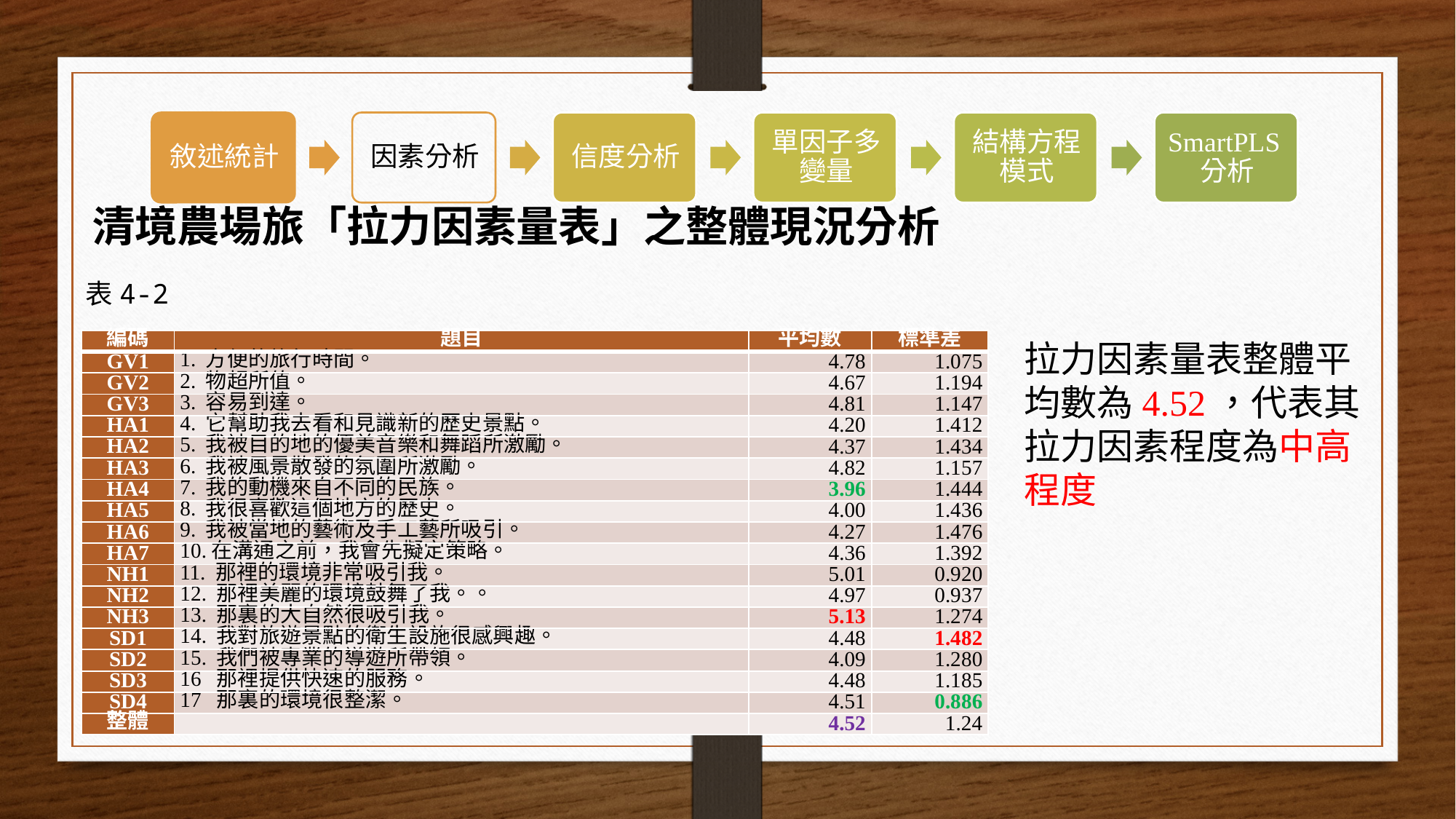

敘述統計

因素分析

信度分析

單因子多變量

結構方程模式

SmartPLS分析
清境農場旅「拉力因素量表」之整體現況分析
表4-2
| 編碼 | 題目 | 平均數 | 標準差 |
| --- | --- | --- | --- |
| GV1 | 1. 方便的旅行時間。 | 4.78 | 1.075 |
| GV2 | 2. 物超所值。 | 4.67 | 1.194 |
| GV3 | 3. 容易到達。 | 4.81 | 1.147 |
| HA1 | 4. 它幫助我去看和見識新的歷史景點。 | 4.20 | 1.412 |
| HA2 | 5. 我被目的地的優美音樂和舞蹈所激勵。 | 4.37 | 1.434 |
| HA3 | 6. 我被風景散發的氛圍所激勵。 | 4.82 | 1.157 |
| HA4 | 7. 我的動機來自不同的民族。 | 3.96 | 1.444 |
| HA5 | 8. 我很喜歡這個地方的歷史。 | 4.00 | 1.436 |
| HA6 | 9. 我被當地的藝術及手工藝所吸引。 | 4.27 | 1.476 |
| HA7 | 10.在溝通之前，我會先擬定策略。 | 4.36 | 1.392 |
| NH1 | 11. 那裡的環境非常吸引我。 | 5.01 | 0.920 |
| NH2 | 12. 那裡美麗的環境鼓舞了我。。 | 4.97 | 0.937 |
| NH3 | 13. 那裏的大自然很吸引我。 | 5.13 | 1.274 |
| SD1 | 14. 我對旅遊景點的衛生設施很感興趣。 | 4.48 | 1.482 |
| SD2 | 15. 我們被專業的導遊所帶領。 | 4.09 | 1.280 |
| SD3 | 16 那裡提供快速的服務。 | 4.48 | 1.185 |
| SD4 | 17 那裏的環境很整潔。 | 4.51 | 0.886 |
| 整體 |  | 4.52 | 1.24 |
拉力因素量表整體平均數為4.52，代表其拉力因素程度為中高程度